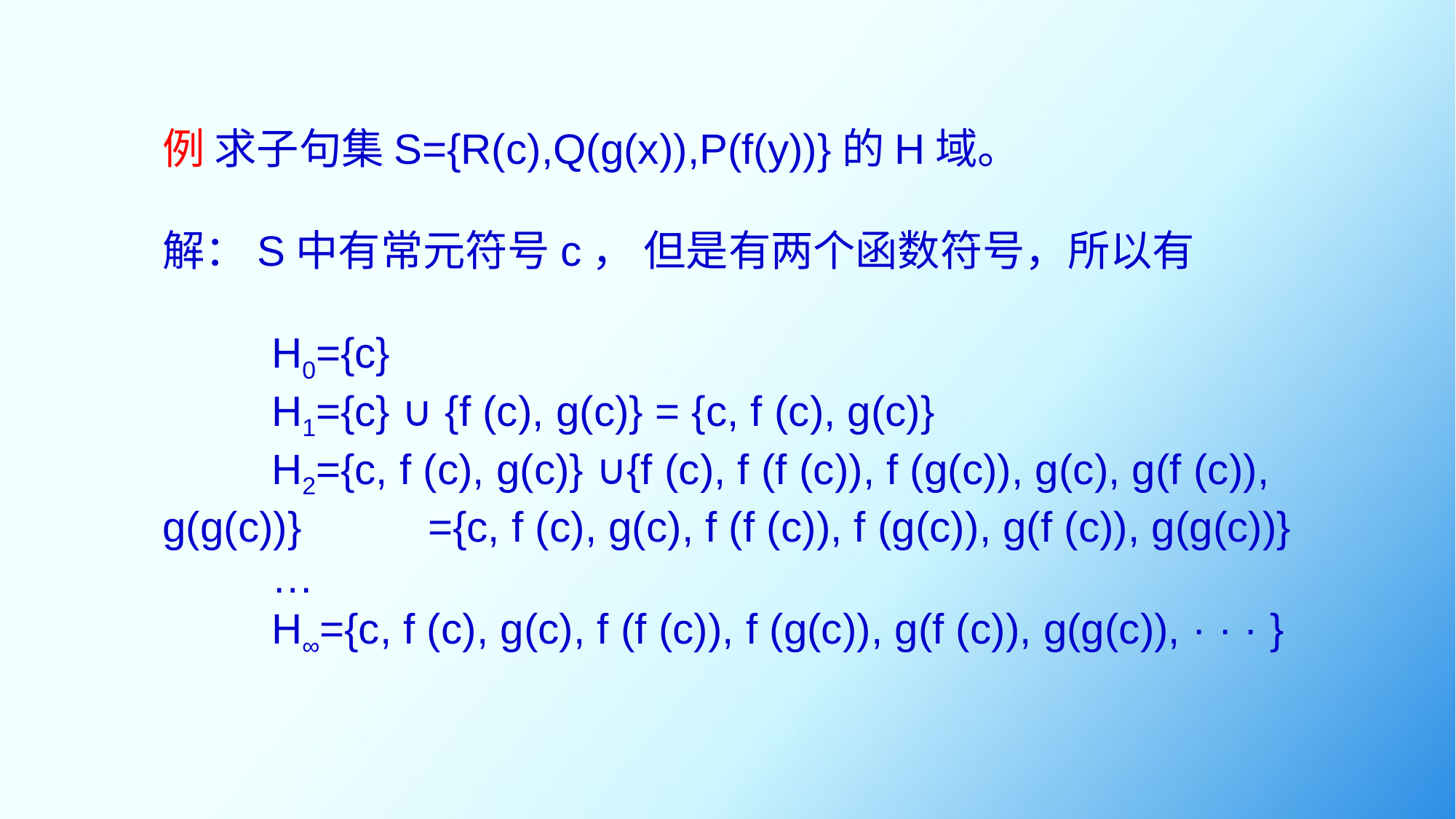

例 求子句集S={R(c),Q(g(x)),P(f(y))}的H域。

解：S中有常元符号c， 但是有两个函数符号，所以有

	H0={c}
	H1={c} ∪ {f (c), g(c)} = {c, f (c), g(c)}
	H2={c, f (c), g(c)} ∪{f (c), f (f (c)), f (g(c)), g(c), g(f (c)), g(g(c))} 	    ={c, f (c), g(c), f (f (c)), f (g(c)), g(f (c)), g(g(c))}
	…
	H∞={c, f (c), g(c), f (f (c)), f (g(c)), g(f (c)), g(g(c)), · · · }